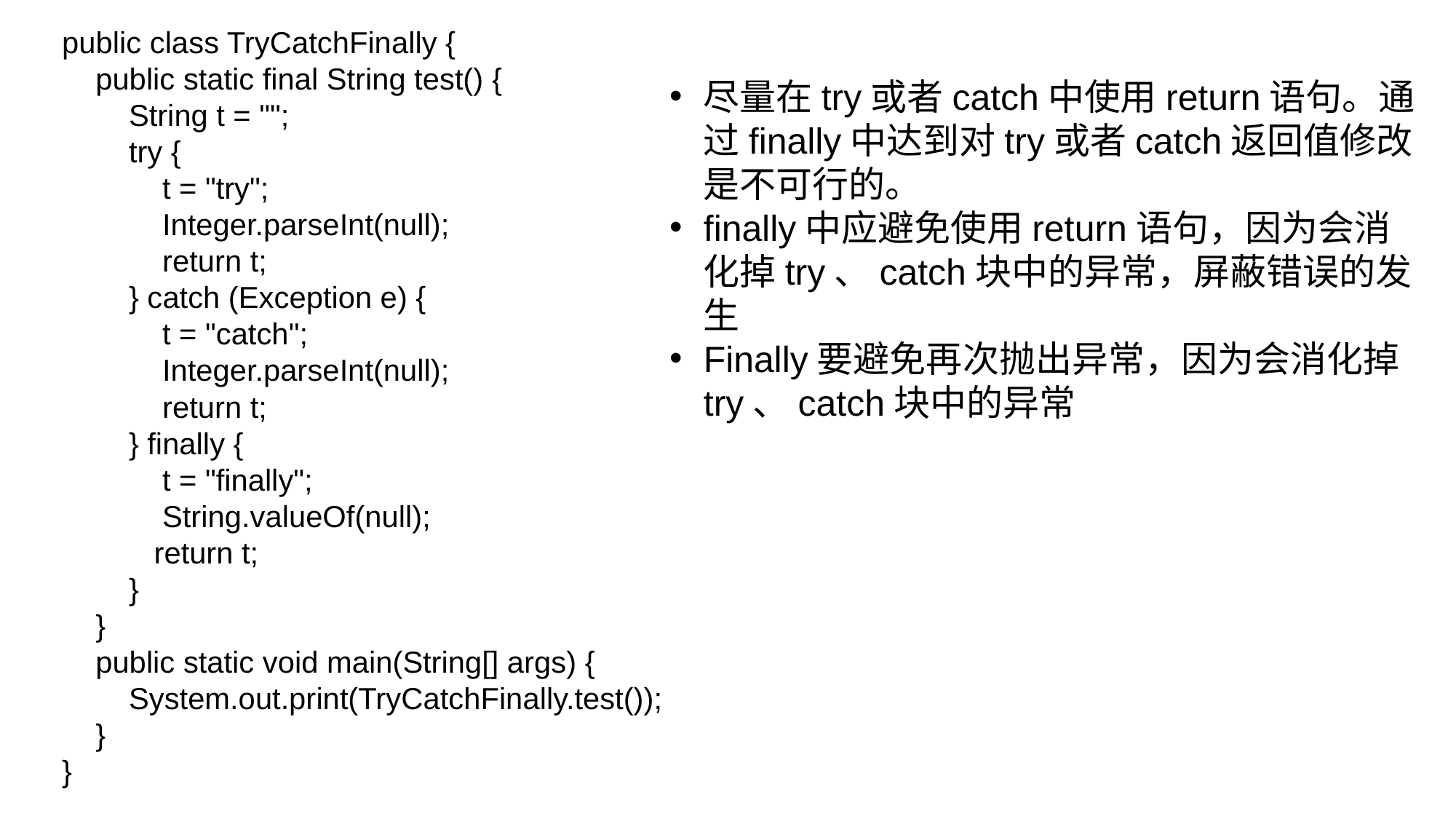

public class TryCatchFinally {
    public static final String test() {
        String t = "";
        try {
            t = "try";
            Integer.parseInt(null);
            return t;
        } catch (Exception e) {
            t = "catch";
            Integer.parseInt(null);
            return t;
        } finally {
            t = "finally";
            String.valueOf(null);
           return t;
        }
    }
    public static void main(String[] args) {
        System.out.print(TryCatchFinally.test());
    }
}
尽量在try或者catch中使用return语句。通过finally中达到对try或者catch返回值修改是不可行的。
finally中应避免使用return语句，因为会消化掉try、catch块中的异常，屏蔽错误的发生
Finally要避免再次抛出异常，因为会消化掉try、catch块中的异常